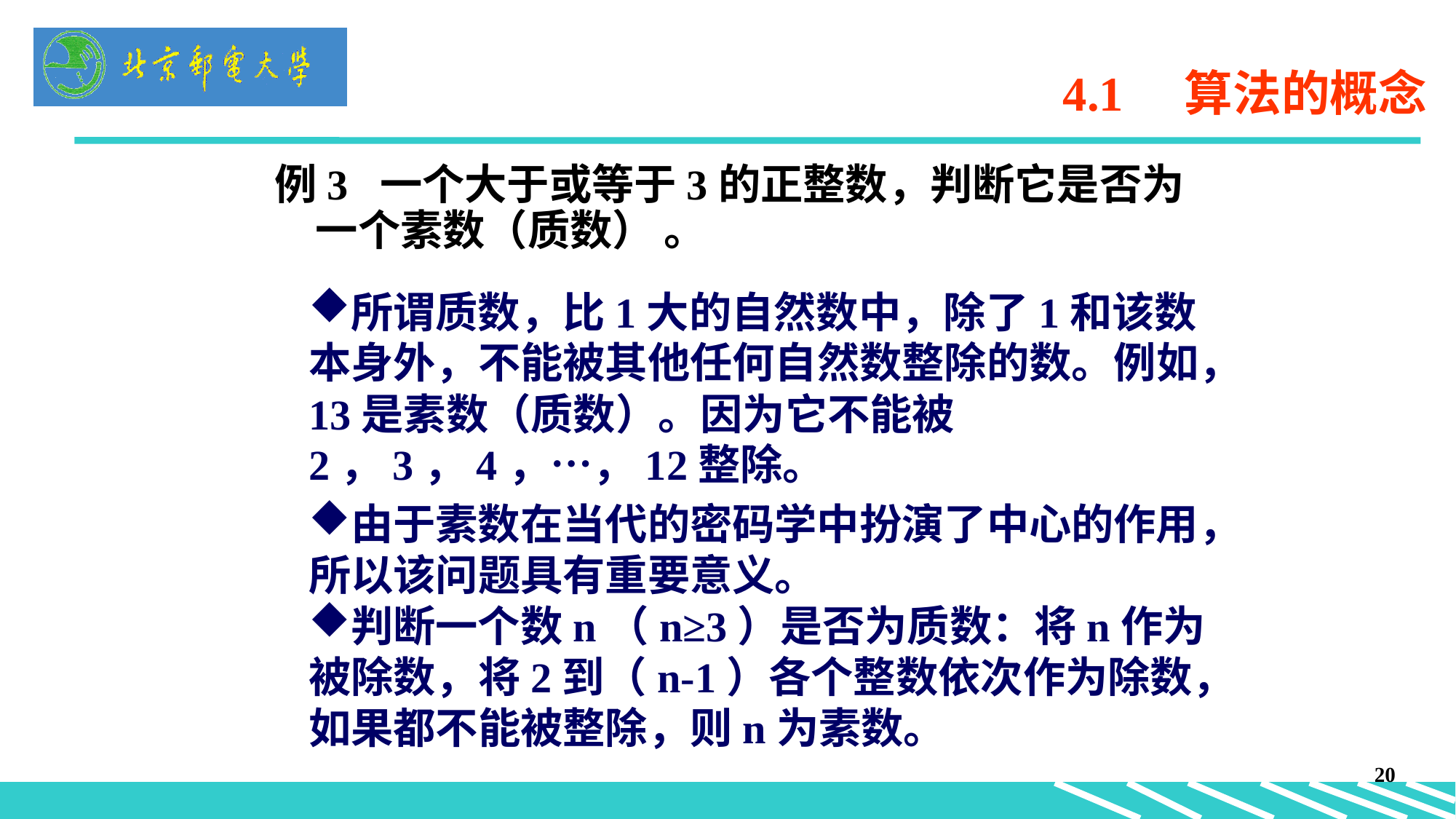

# 4.1    算法的概念
例3  一个大于或等于3的正整数，判断它是否为一个素数（质数） 。

所谓质数，比1大的自然数中，除了1和该数本身外，不能被其他任何自然数整除的数。例如，13是素数（质数）。因为它不能被2，3，4，…，12整除。
由于素数在当代的密码学中扮演了中心的作用，所以该问题具有重要意义。
判断一个数n（n≥3）是否为质数：将n作为被除数，将2到（n-1）各个整数依次作为除数，如果都不能被整除，则n为素数。
20